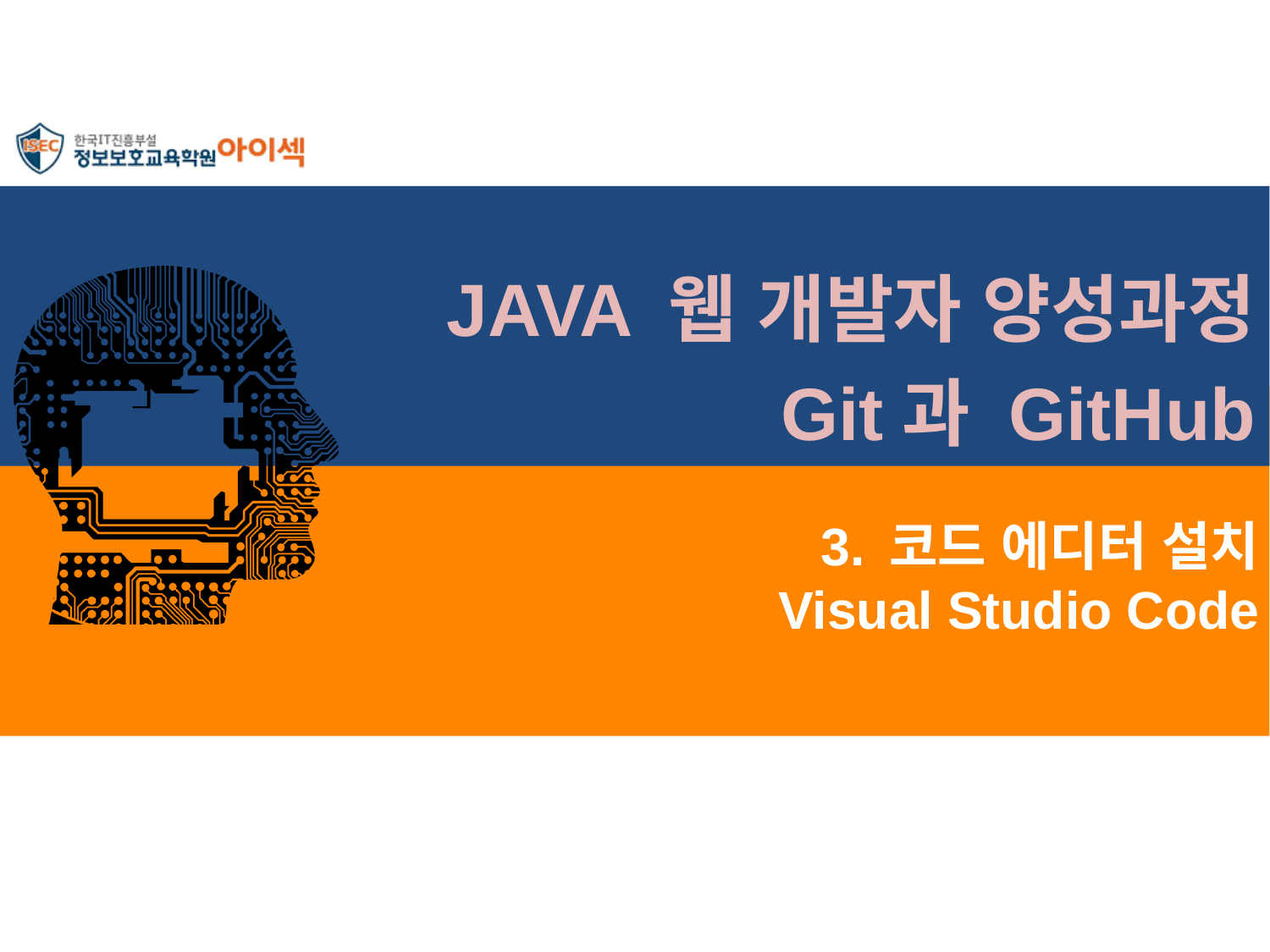

JAVA 웹 개발자 양성과정
Git과 GitHub
# 3. 코드 에디터 설치 Visual Studio Code